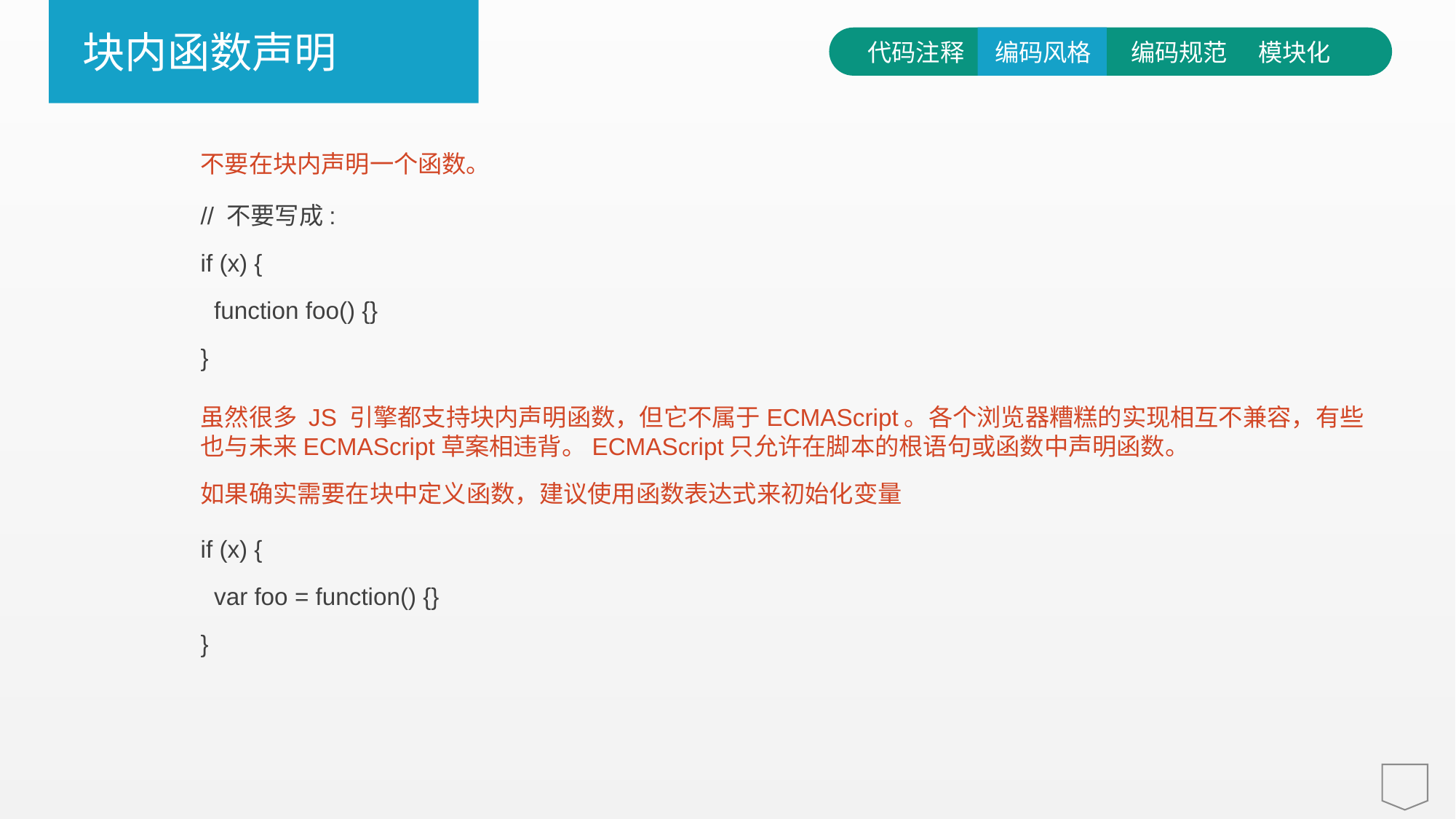

块内函数声明

代码注释
编码风格
编码规范
模块化
不要在块内声明一个函数。
// 不要写成:
if (x) {
  function foo() {}
}
e7d195523061f1c0600ade85ab8d19863d296bbd6d3c8047FB0A4867354E4F1E3A7DEAE3C4C4B5C9777EC9E9D7F78045DB0296A4194571101A21F67FC7D6C39966CE50B69116E2EE84E571E25F3C0CCE19B7BA3F947E0899F8B654DDF63CBC54889BD665B879A243CED6339B4F4AAD5F6D1EDF9135418660BA3FBA18744DAFA98EABC1EED731EA6833863FD2C33712174ACE2AD755DACFBF
虽然很多 JS 引擎都支持块内声明函数，但它不属于ECMAScript。各个浏览器糟糕的实现相互不兼容，有些也与未来ECMAScript草案相违背。ECMAScript只允许在脚本的根语句或函数中声明函数。
如果确实需要在块中定义函数，建议使用函数表达式来初始化变量
if (x) {
  var foo = function() {}
}